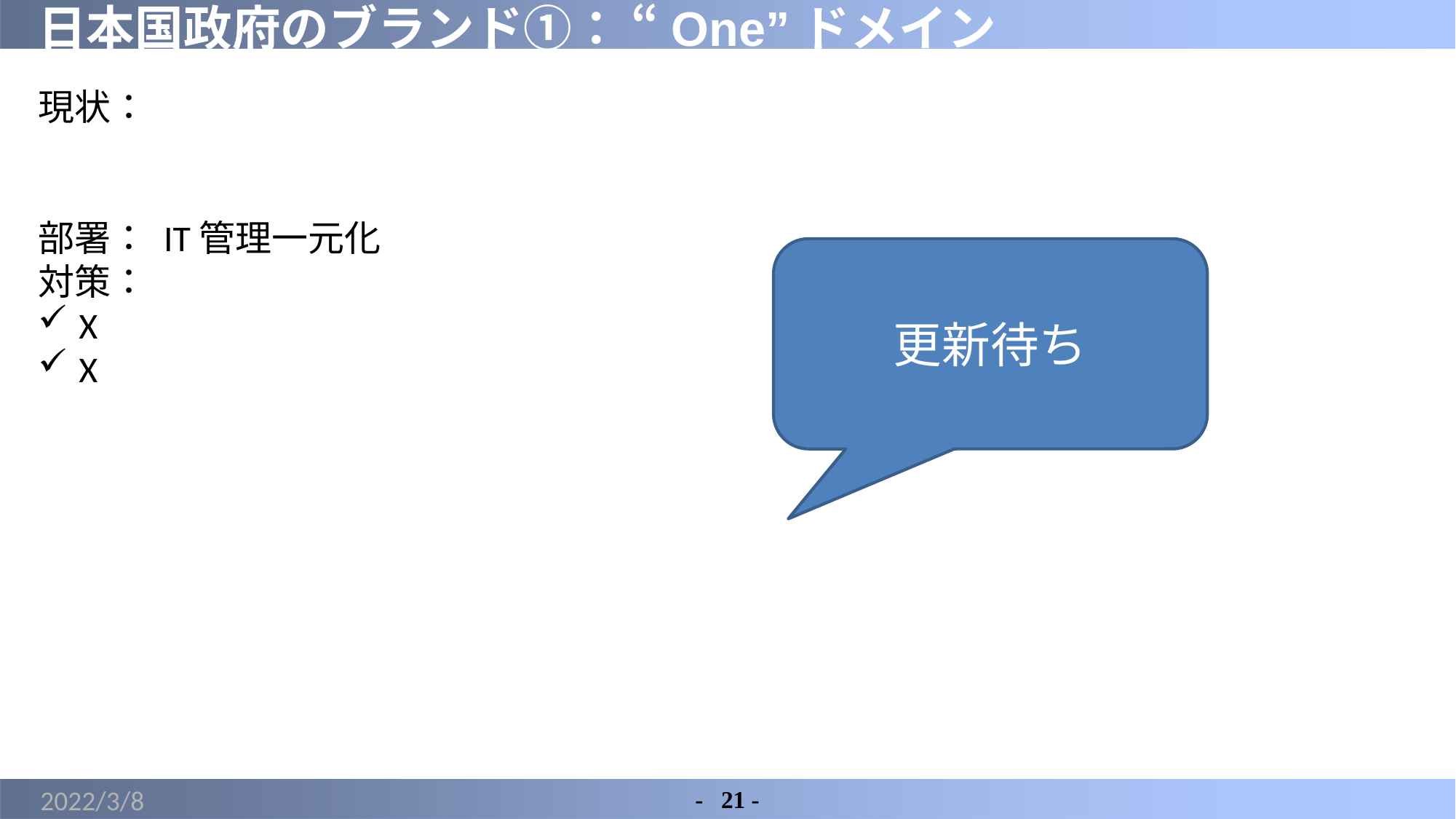

# 日本国政府のブランド①： “One”ドメイン
現状：

部署： IT管理一元化
対策：
X
X
更新待ち
2022/3/8
-	21 -